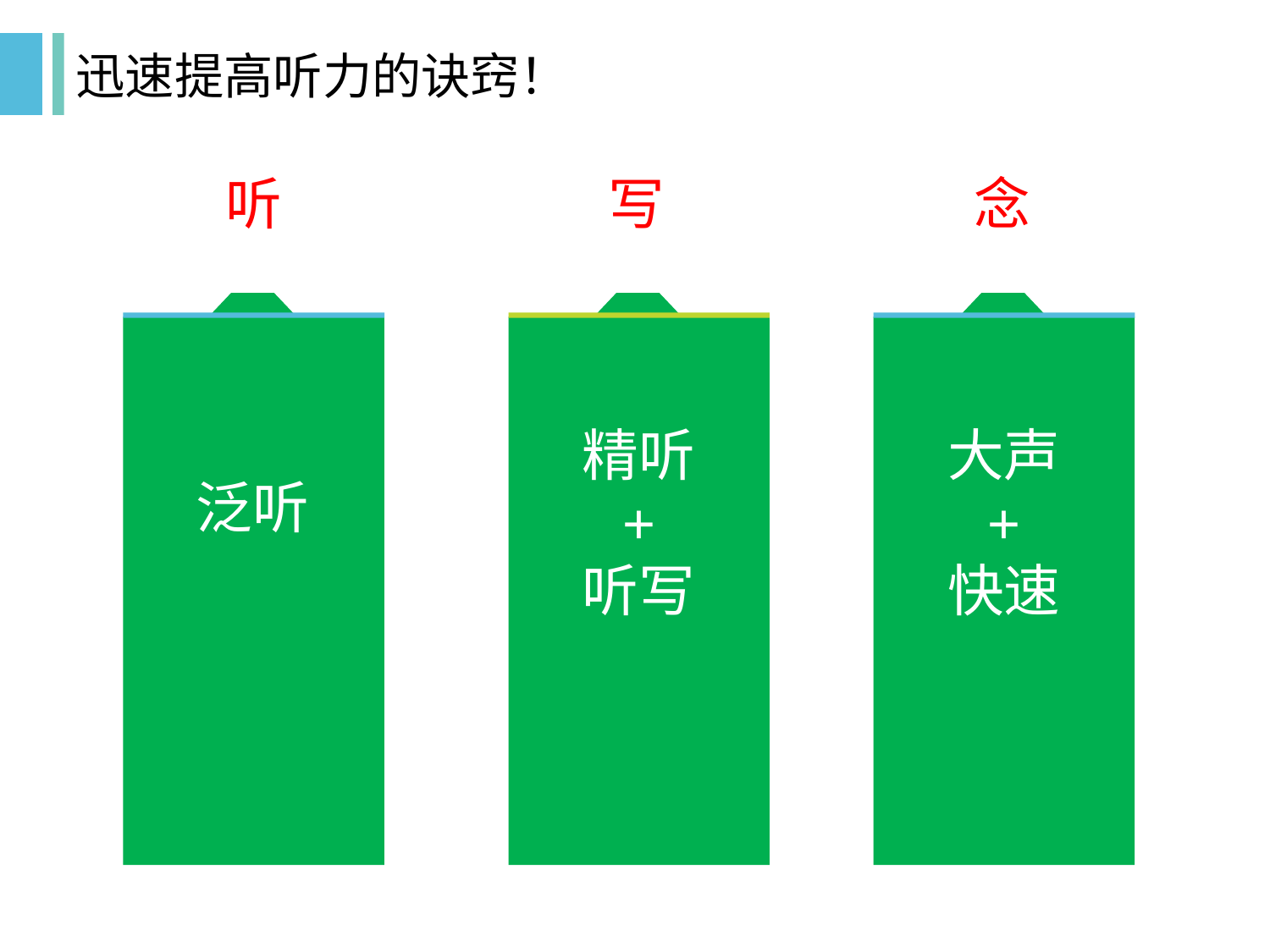

# 迅速提高听力的诀窍！
听
写
念

精听
+
听写
大声
+
快速
泛听